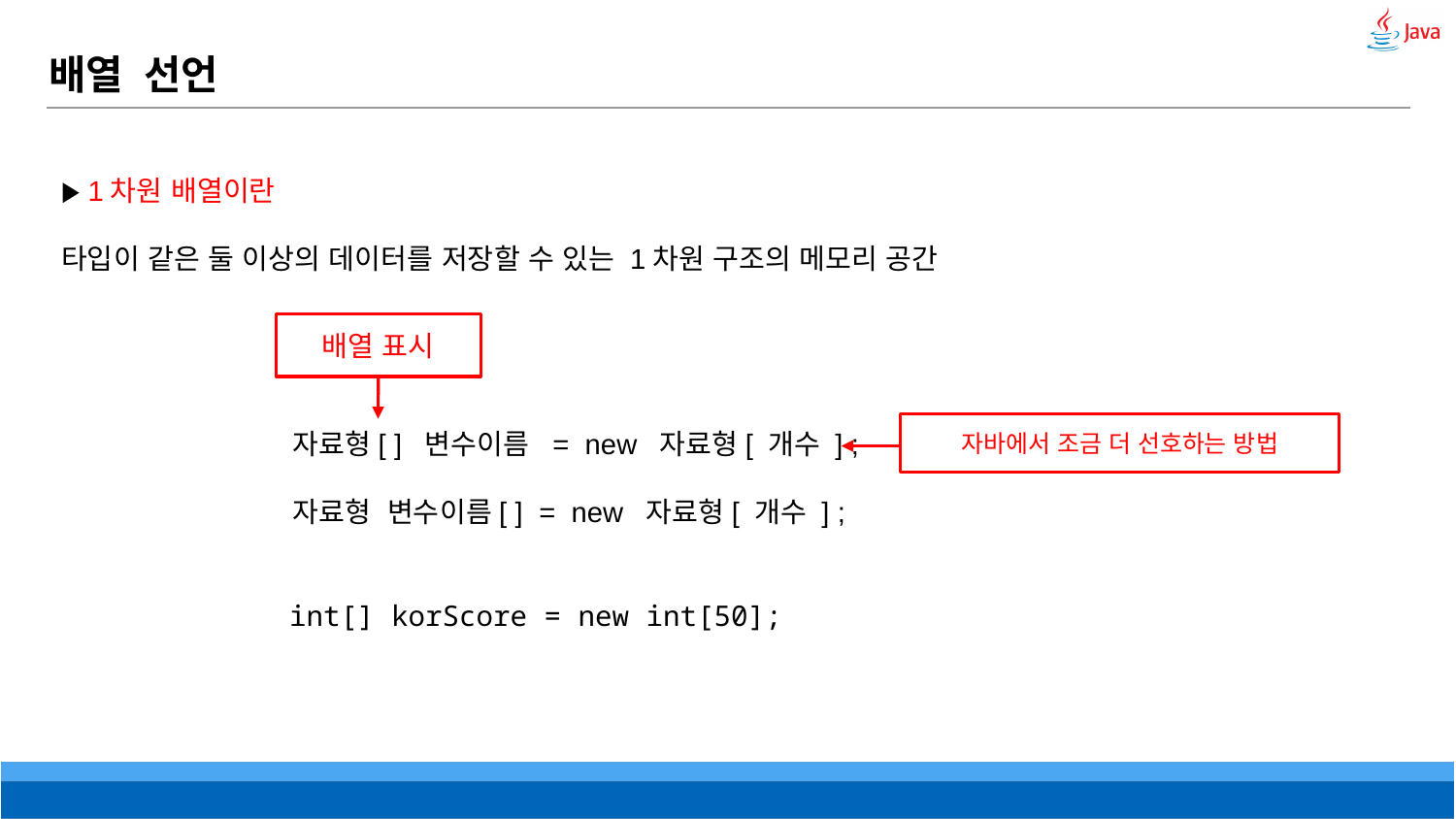

# 배열 선언
▶ 1차원 배열이란

타입이 같은 둘 이상의 데이터를 저장할 수 있는 1차원 구조의 메모리 공간

배열 표시
자료형[ ]  변수이름  =  new  자료형[ 개수 ] ;

자료형  변수이름[ ]  =  new  자료형[ 개수 ] ;
자바에서 조금 더 선호하는 방법
int[] korScore = new int[50];